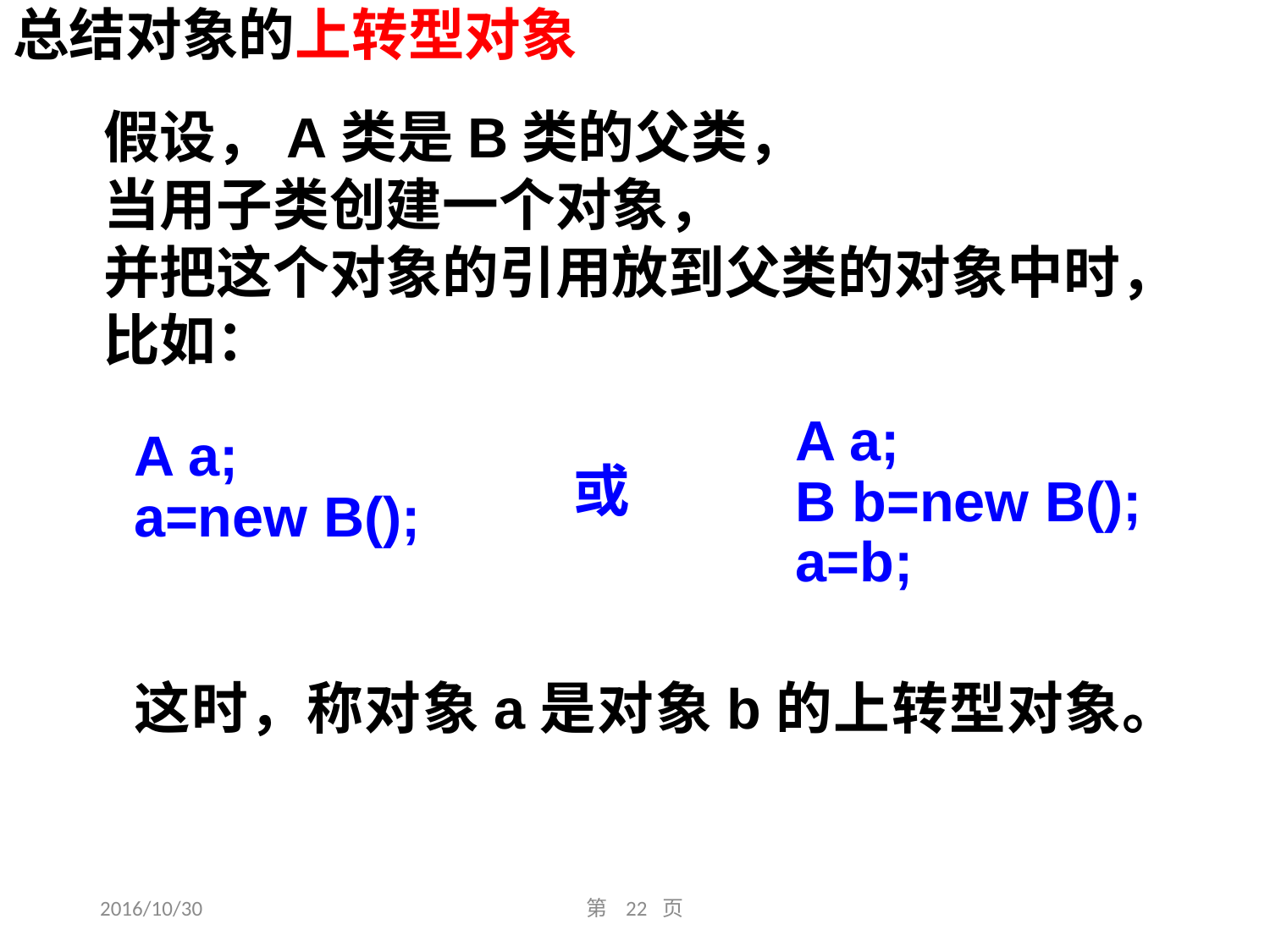

总结对象的上转型对象
假设，A类是B类的父类，
当用子类创建一个对象，
并把这个对象的引用放到父类的对象中时，
比如：
A a;
B b=new B();
a=b;
A a;
a=new B();
或
这时，称对象a是对象b的上转型对象。
2016/10/30
第  22  页